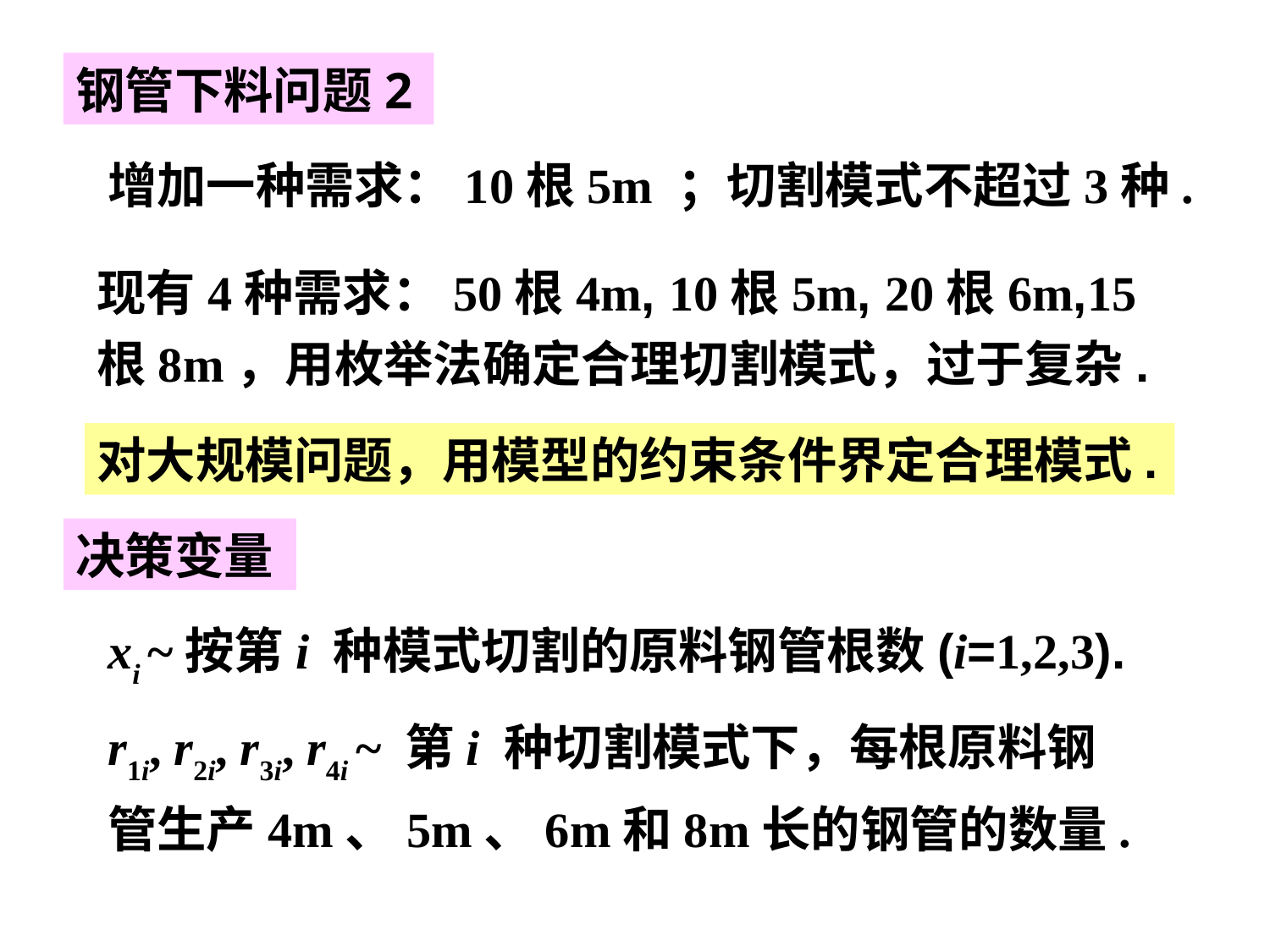

钢管下料问题2
增加一种需求：10根5m ；切割模式不超过3种.
现有4种需求：50根4m, 10根5m, 20根6m,15根8m，用枚举法确定合理切割模式，过于复杂.
对大规模问题，用模型的约束条件界定合理模式.
决策变量
xi ~按第i 种模式切割的原料钢管根数(i=1,2,3).
r1i, r2i, r3i, r4i ~ 第i 种切割模式下，每根原料钢管生产4m、5m、6m和8m长的钢管的数量.